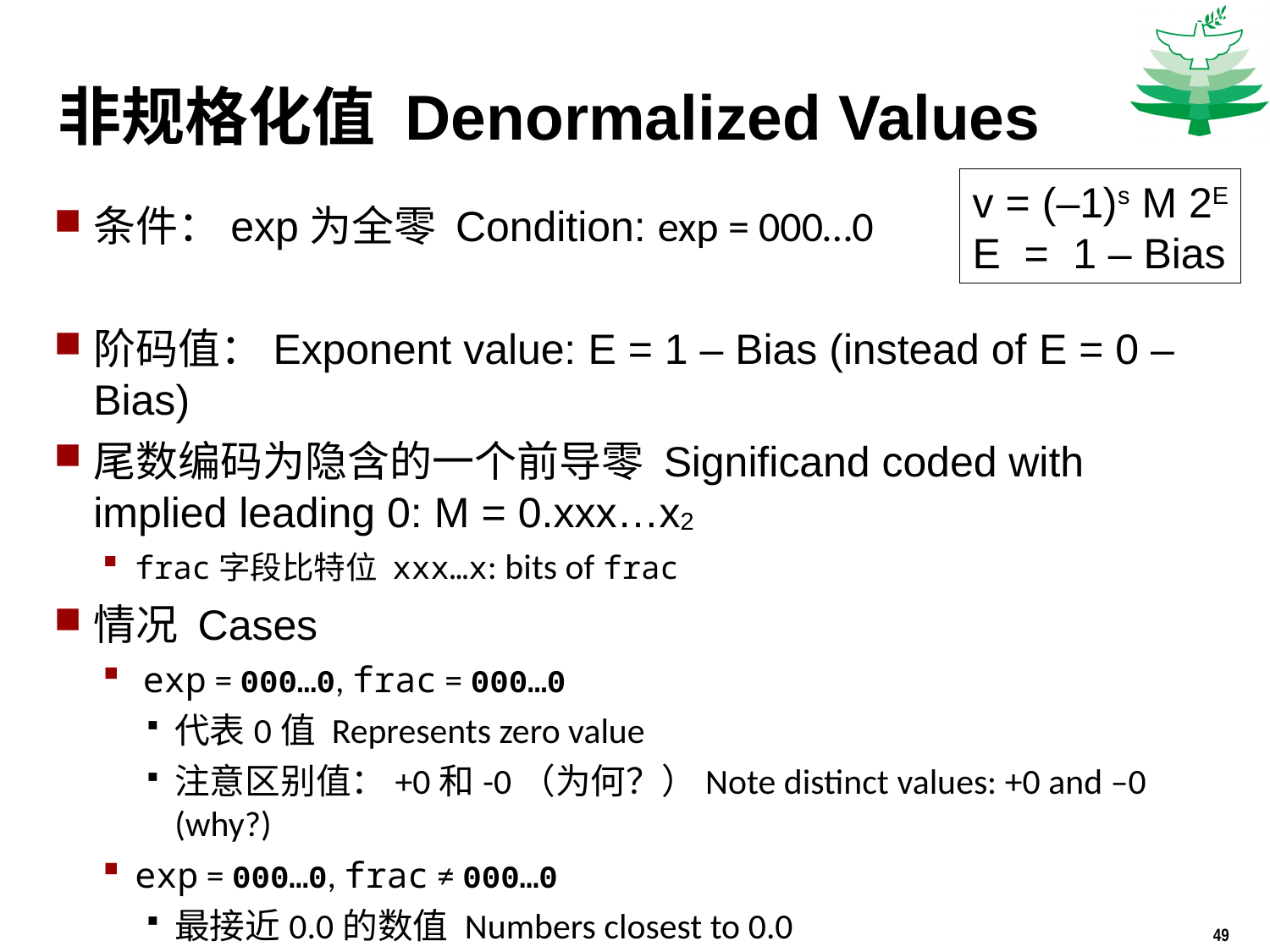

Carnegie Mellon
# 非规格化值 Denormalized Values
v = (–1)s M 2E
E  =  1 – Bias
条件：exp为全零 Condition: exp = 000…0

阶码值：Exponent value: E = 1 – Bias (instead of E = 0 – Bias)
尾数编码为隐含的一个前导零 Significand coded with implied leading 0: M = 0.xxx…x2
frac字段比特位 xxx…x: bits of frac
情况 Cases
 exp = 000…0, frac = 000…0
代表0值 Represents zero value
注意区别值：+0和-0（为何？）Note distinct values: +0 and –0 (why?)
exp = 000…0, frac ≠ 000…0
最接近0.0的数值 Numbers closest to 0.0
平均分布的 Equispaced